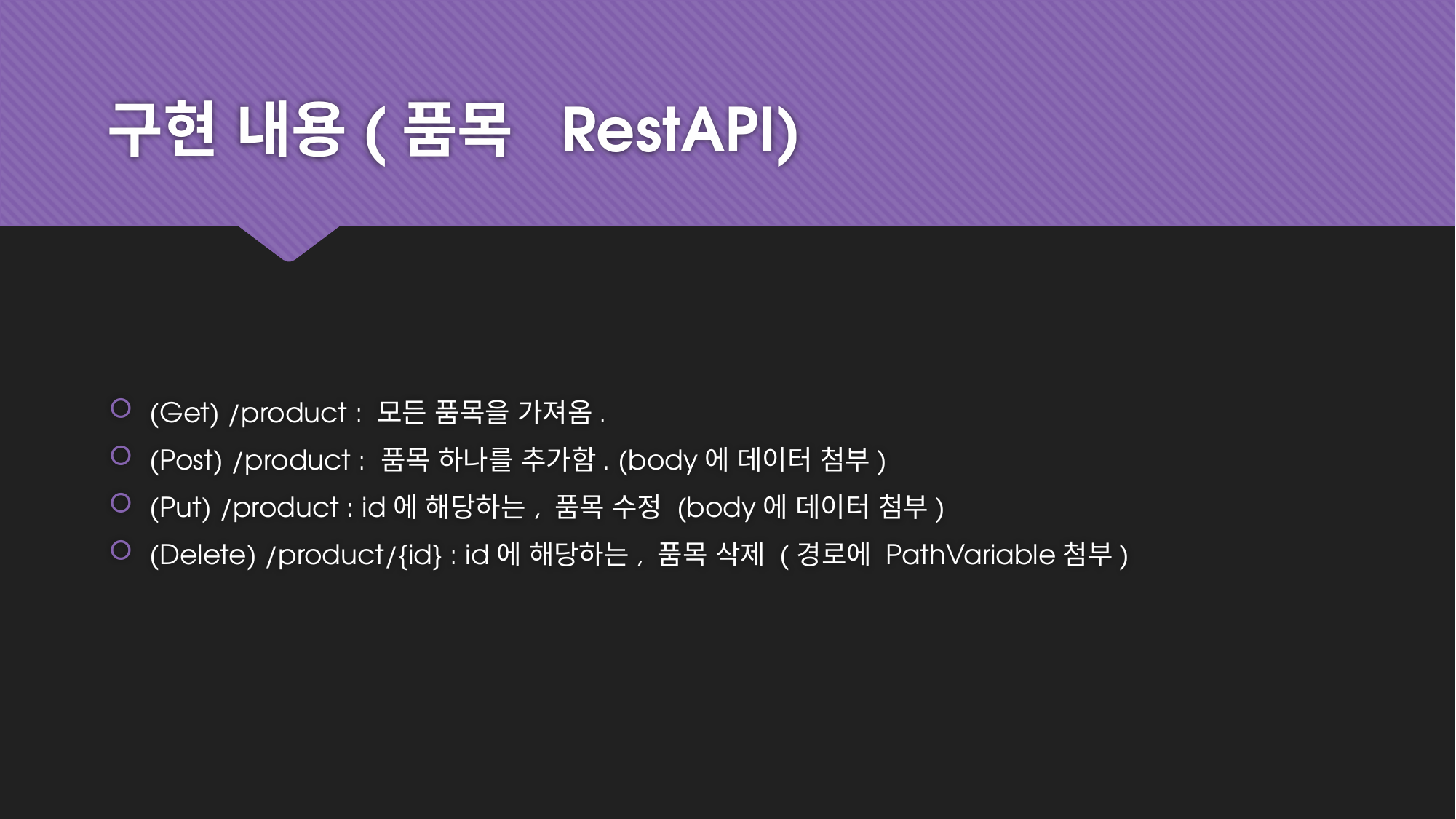

# 구현 내용(품목  RestAPI)
(Get) /product : 모든 품목을 가져옴.
(Post) /product : 품목 하나를 추가함. (body에 데이터 첨부)
(Put) /product : id에 해당하는, 품목 수정 (body에 데이터 첨부)
(Delete) /product/{id} : id에 해당하는, 품목 삭제 (경로에 PathVariable첨부)